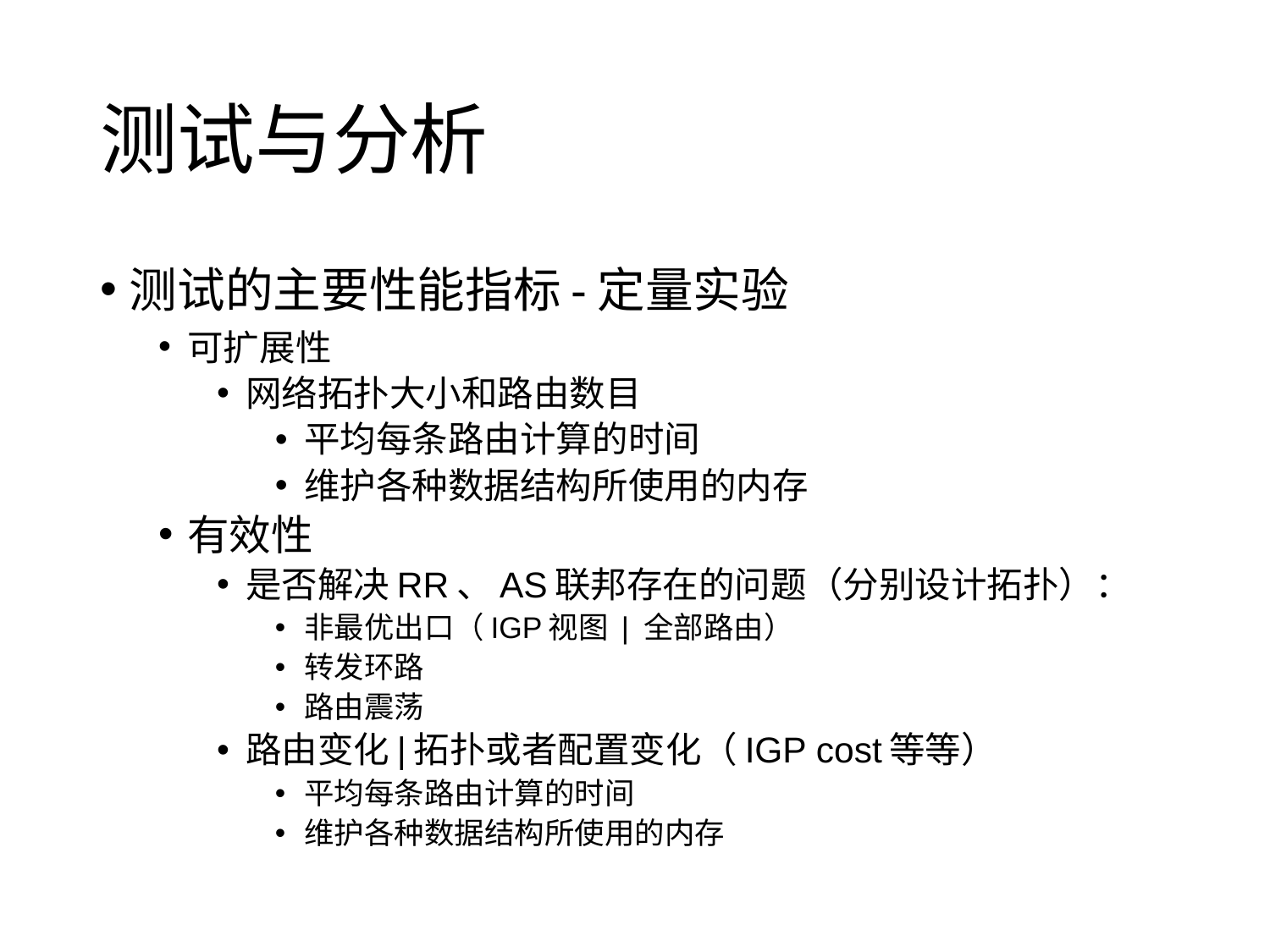

# 测试与分析
测试的主要性能指标-定量实验
可扩展性
网络拓扑大小和路由数目
平均每条路由计算的时间
维护各种数据结构所使用的内存
有效性
是否解决RR、AS联邦存在的问题（分别设计拓扑）：
非最优出口（IGP视图 | 全部路由）
转发环路
路由震荡
路由变化|拓扑或者配置变化（IGP cost等等）
平均每条路由计算的时间
维护各种数据结构所使用的内存